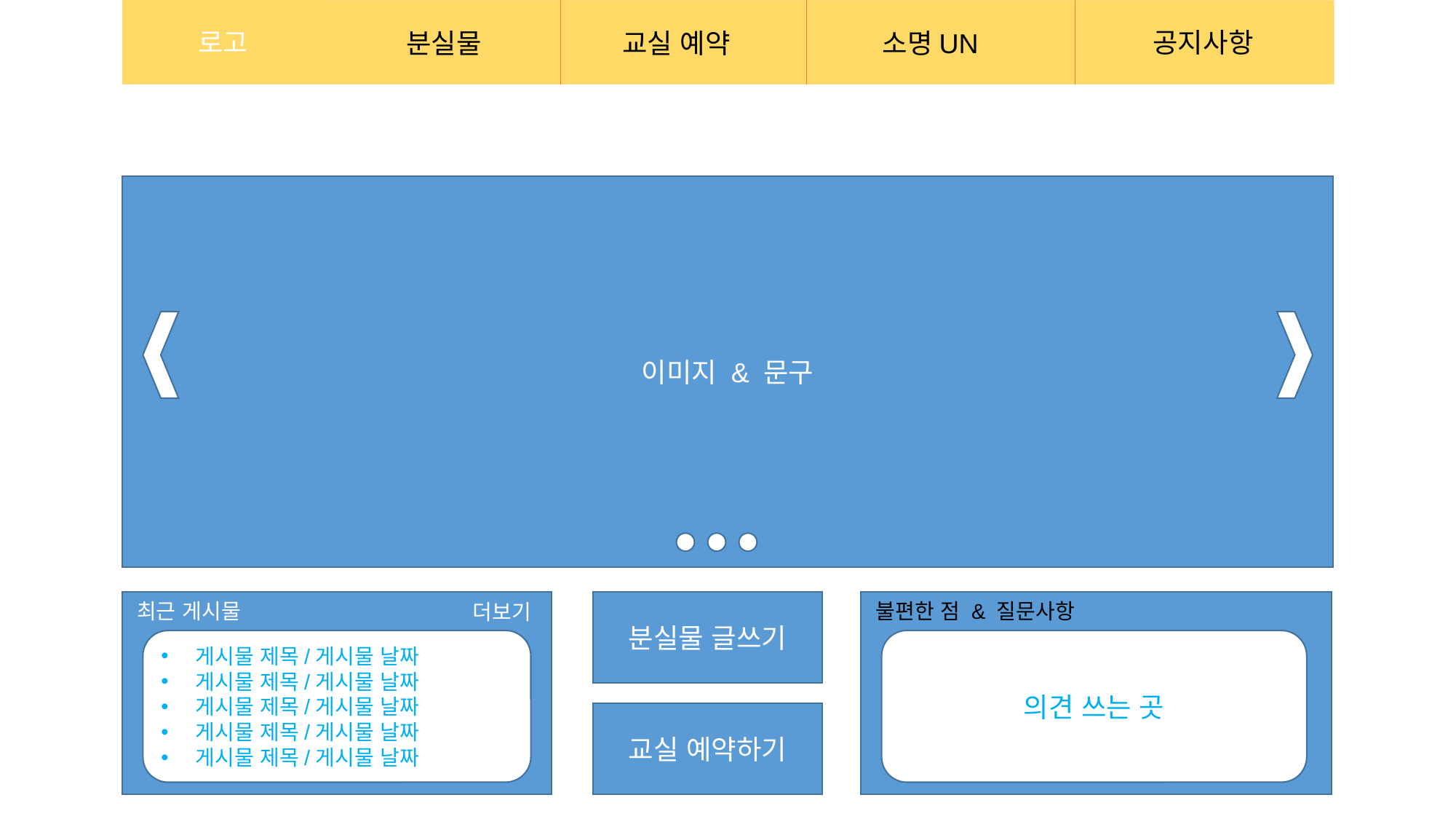

로고

공지사항
분실물
교실 예약
소명UN
이미지 & 문구

분실물 글쓰기

최근 게시물
불편한 점 & 질문사항
더보기
게시물 제목	/게시물 날짜
게시물 제목	/게시물 날짜
게시물 제목	/게시물 날짜
게시물 제목	/게시물 날짜
게시물 제목	/게시물 날짜
의견 쓰는 곳
교실 예약하기